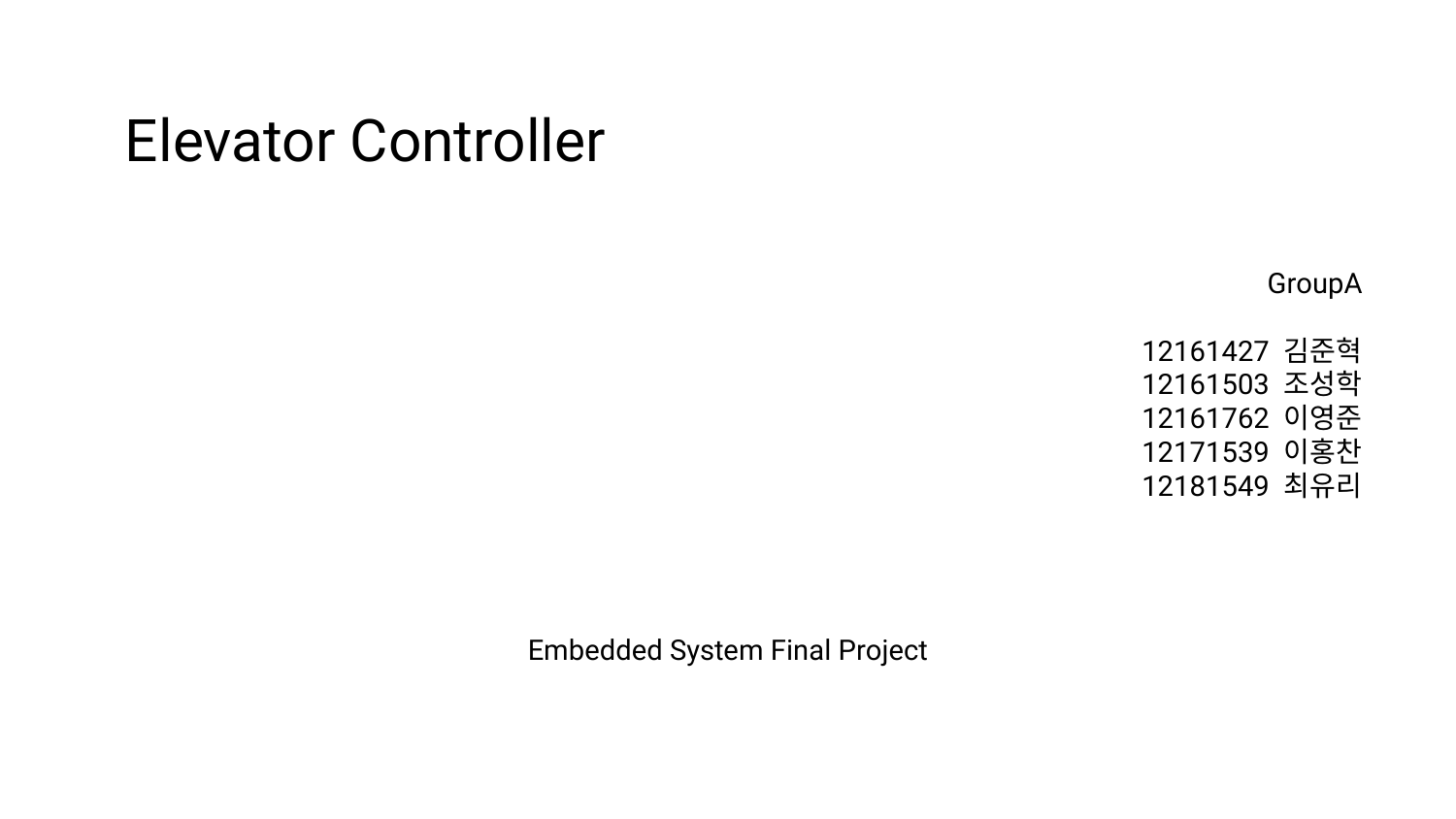

Elevator Controller
GroupA

12161427 김준혁
12161503 조성학
12161762 이영준
12171539 이홍찬
12181549 최유리
Embedded System Final Project